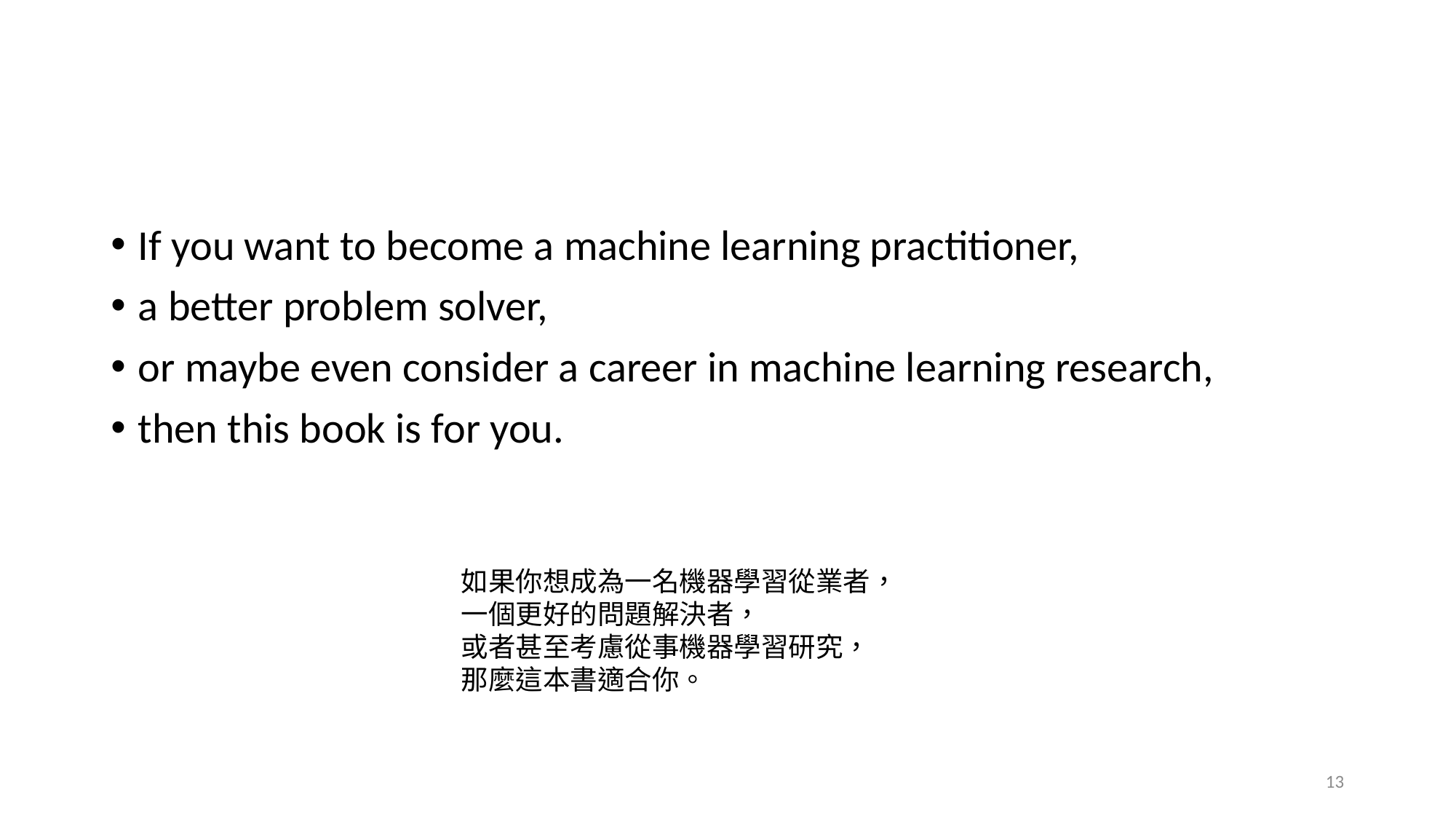

#
If you want to become a machine learning practitioner,
a better problem solver,
or maybe even consider a career in machine learning research,
then this book is for you.
如果你想成為一名機器學習從業者，
一個更好的問題解決者，
或者甚至考慮從事機器學習研究，
那麼這本書適合你。
13